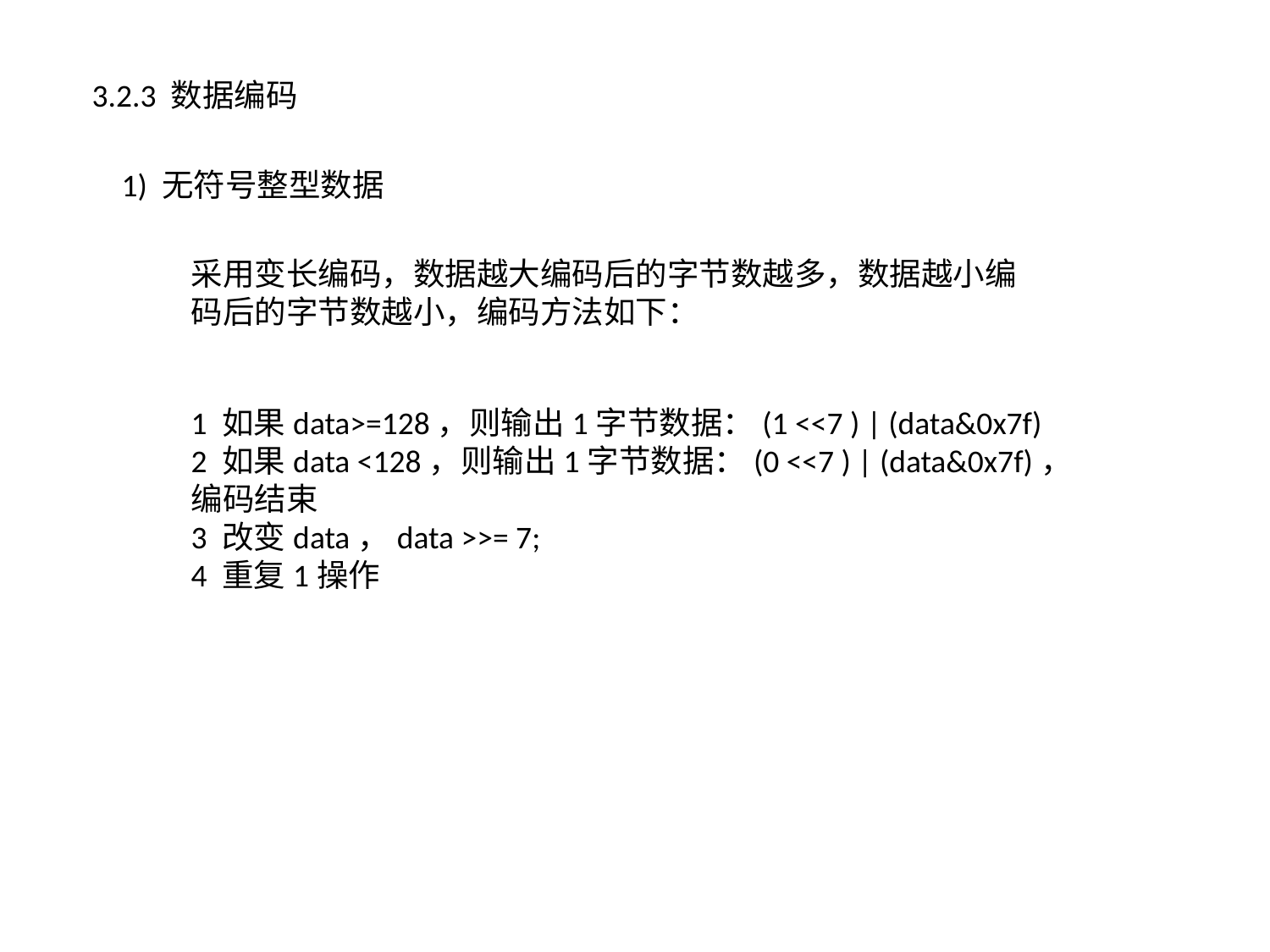

3.2.3 数据编码
1) 无符号整型数据
采用变长编码，数据越大编码后的字节数越多，数据越小编码后的字节数越小，编码方法如下：
1 如果data>=128，则输出1字节数据：(1 <<7 ) | (data&0x7f)
2 如果data <128，则输出1字节数据：(0 <<7 ) | (data&0x7f)，编码结束
3 改变data，data >>= 7;
4 重复1操作